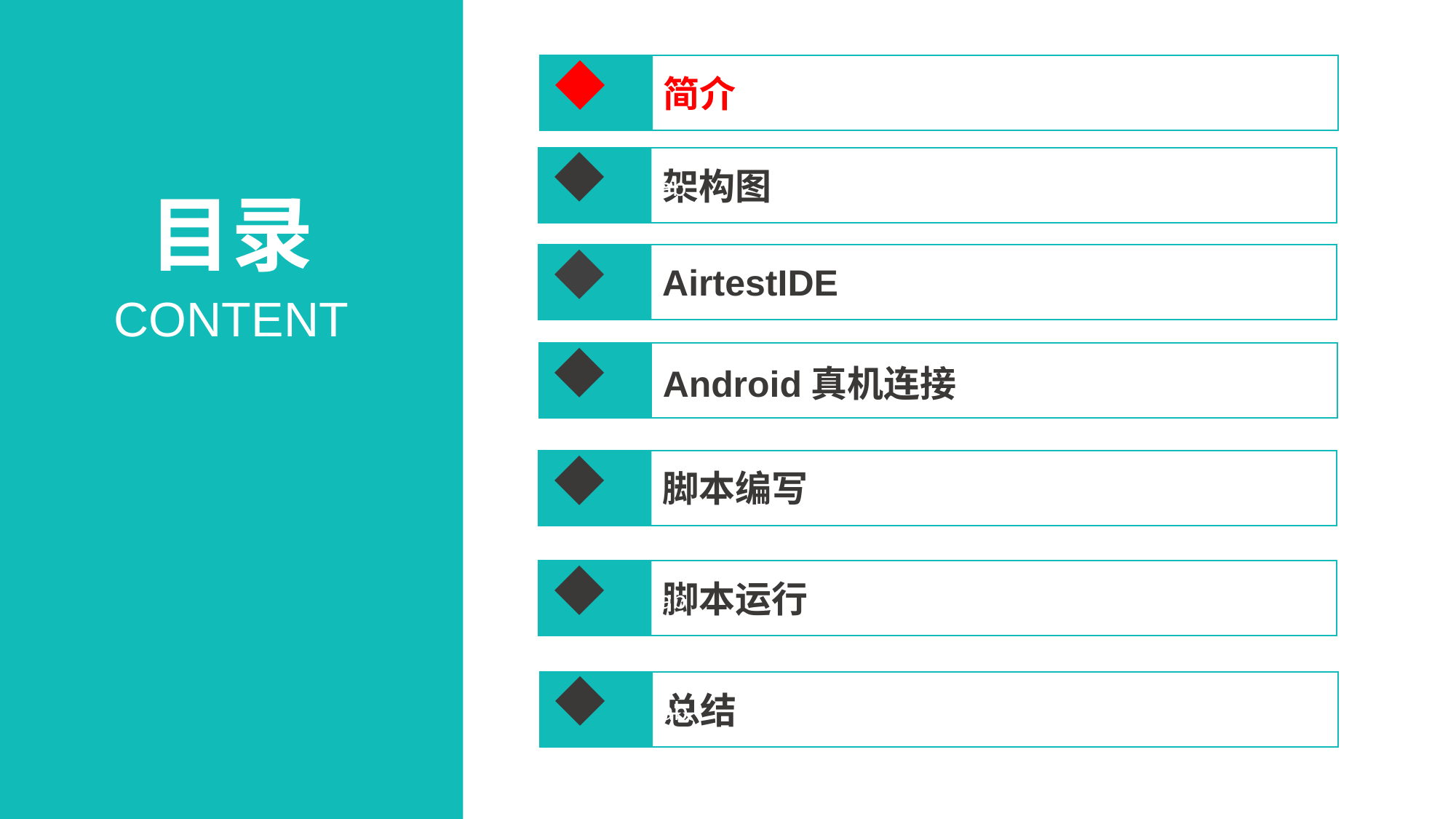

203_InfoLab

简介

203_InfoLab
架构图
目录
CONTENT
203_InfoLab

AirtestIDE
203_InfoLab

Android真机连接
203_InfoLab

脚本编写

203_InfoLab
脚本运行

203_InfoLab
总结